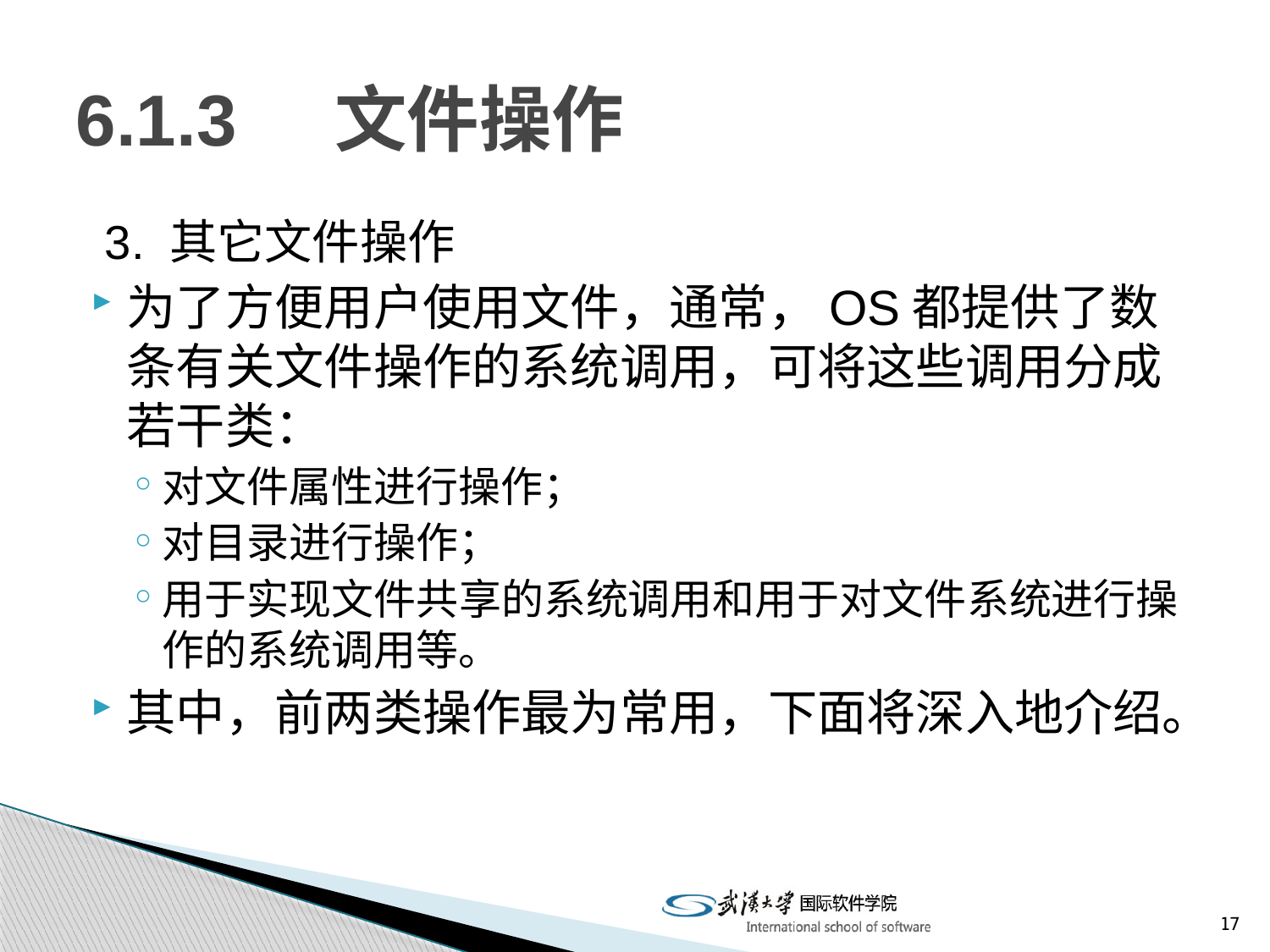

# 6.1.3    文件操作
 3. 其它文件操作
为了方便用户使用文件，通常，OS都提供了数条有关文件操作的系统调用，可将这些调用分成若干类：
对文件属性进行操作；
对目录进行操作；
用于实现文件共享的系统调用和用于对文件系统进行操作的系统调用等。
其中，前两类操作最为常用，下面将深入地介绍。
17